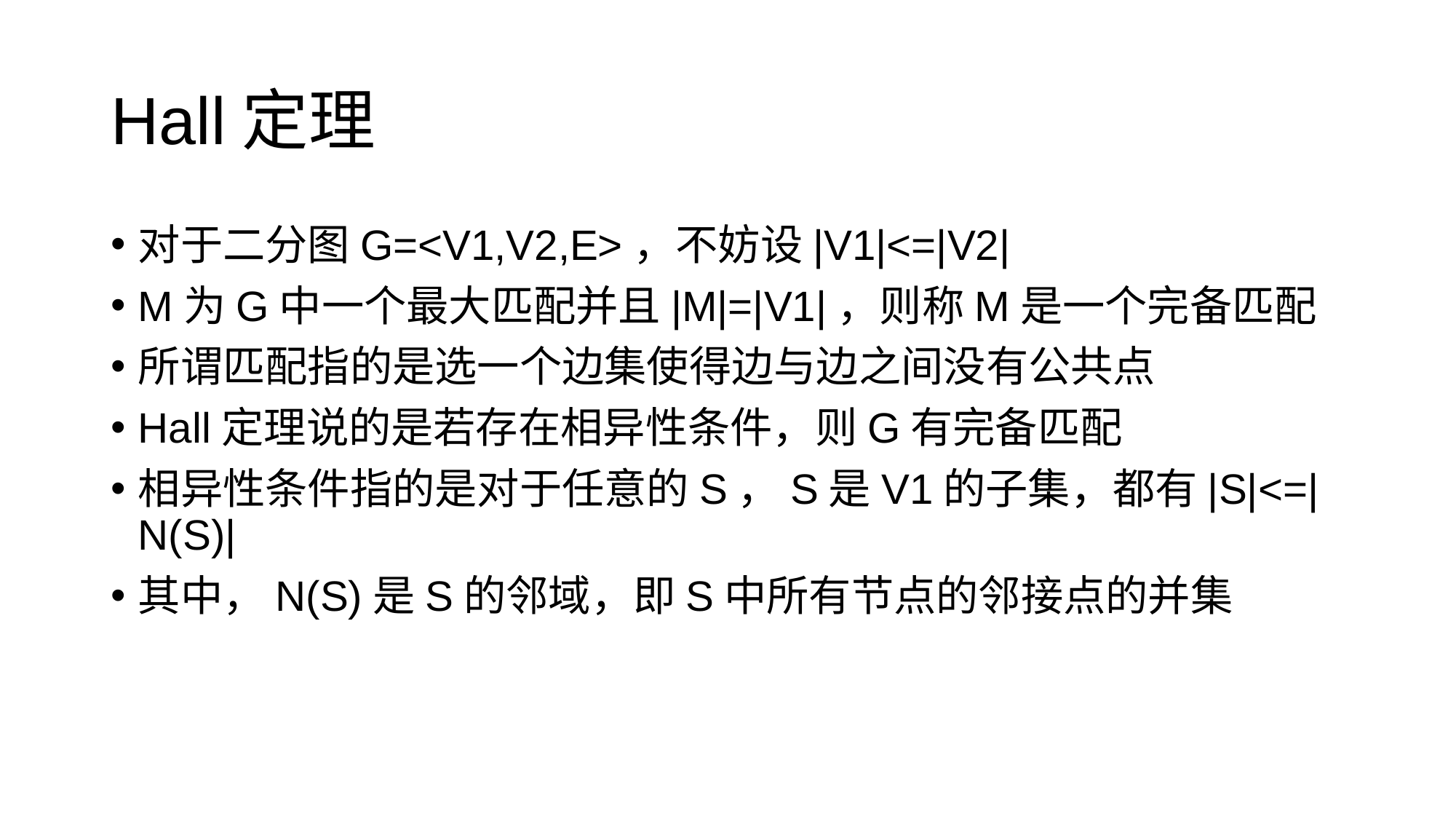

# Hall定理
对于二分图G=<V1,V2,E>，不妨设|V1|<=|V2|
M为G中一个最大匹配并且|M|=|V1|，则称M是一个完备匹配
所谓匹配指的是选一个边集使得边与边之间没有公共点
Hall定理说的是若存在相异性条件，则G有完备匹配
相异性条件指的是对于任意的S，S是V1的子集，都有|S|<=|N(S)|
其中，N(S)是S的邻域，即S中所有节点的邻接点的并集